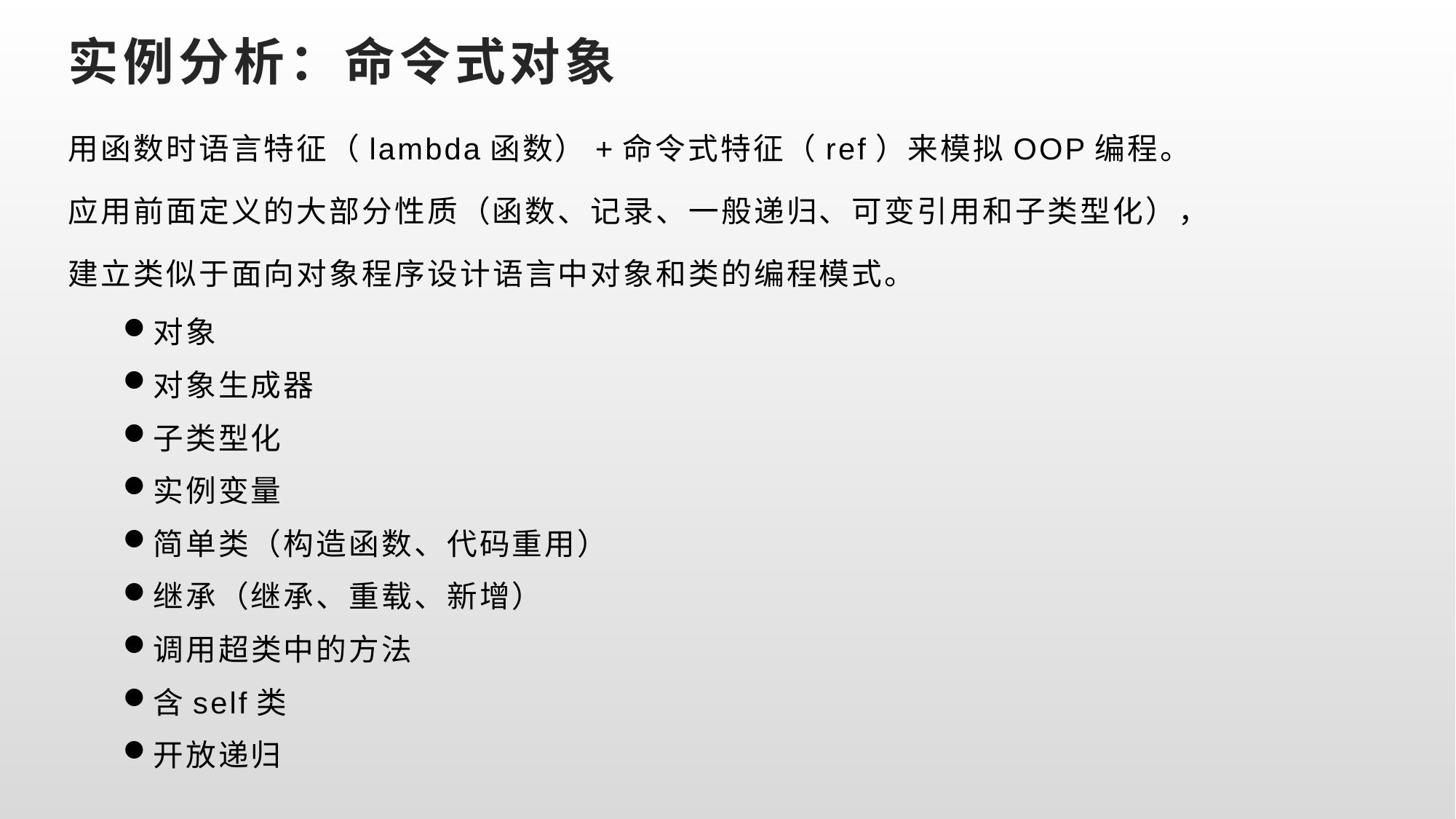

# 实例分析：命令式对象
用函数时语言特征（lambda函数）+命令式特征（ref）来模拟OOP编程。
应用前面定义的大部分性质（函数、记录、一般递归、可变引用和子类型化），
建立类似于面向对象程序设计语言中对象和类的编程模式。
对象
对象生成器
子类型化
实例变量
简单类（构造函数、代码重用）
继承（继承、重载、新增）
调用超类中的方法
含self类
开放递归